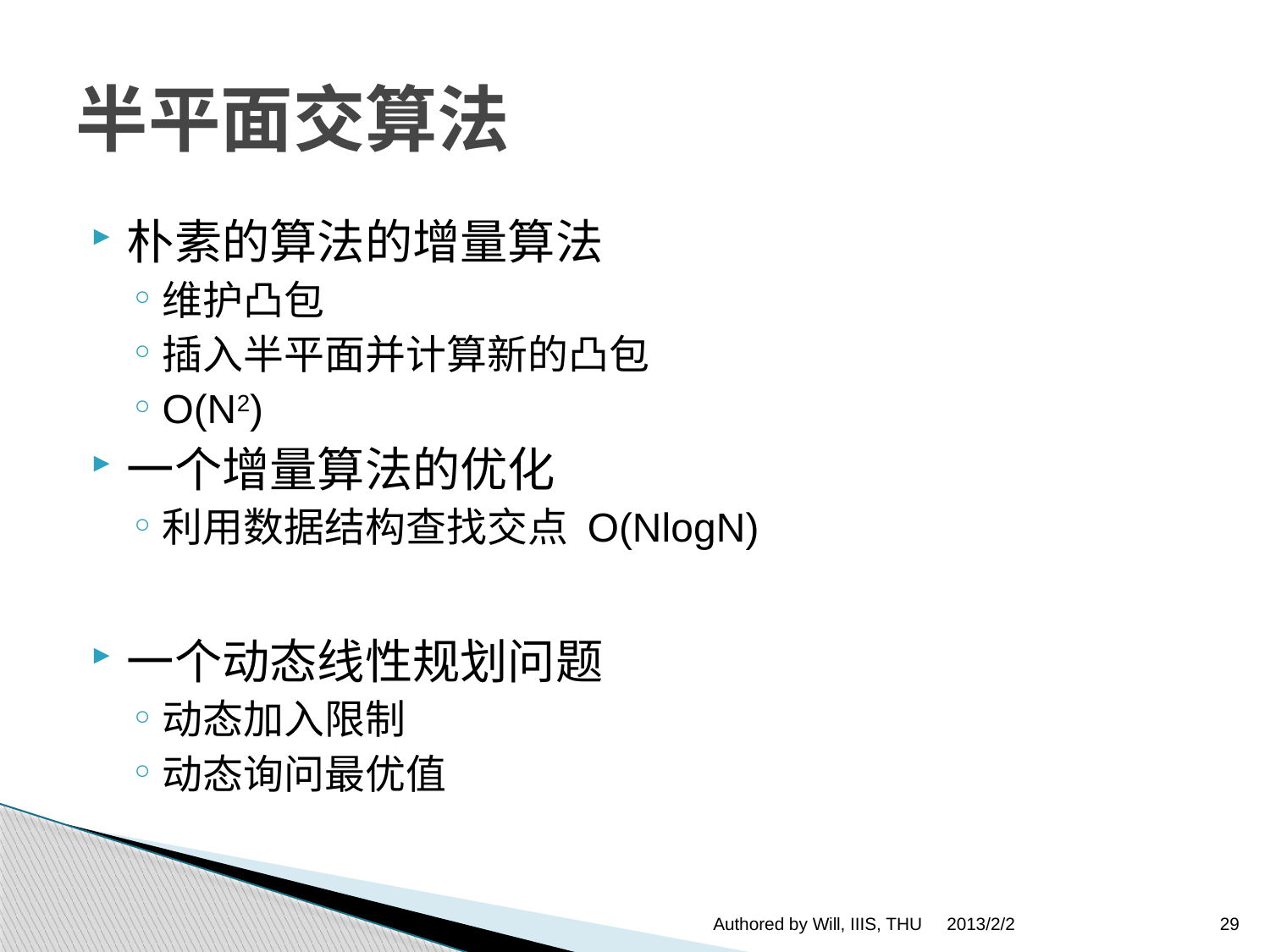

# 半平面交算法
朴素的算法的增量算法
维护凸包
插入半平面并计算新的凸包
O(N2)
一个增量算法的优化
利用数据结构查找交点 O(NlogN)

一个动态线性规划问题
动态加入限制
动态询问最优值

Authored by Will, IIIS, THU
2013/2/2
29